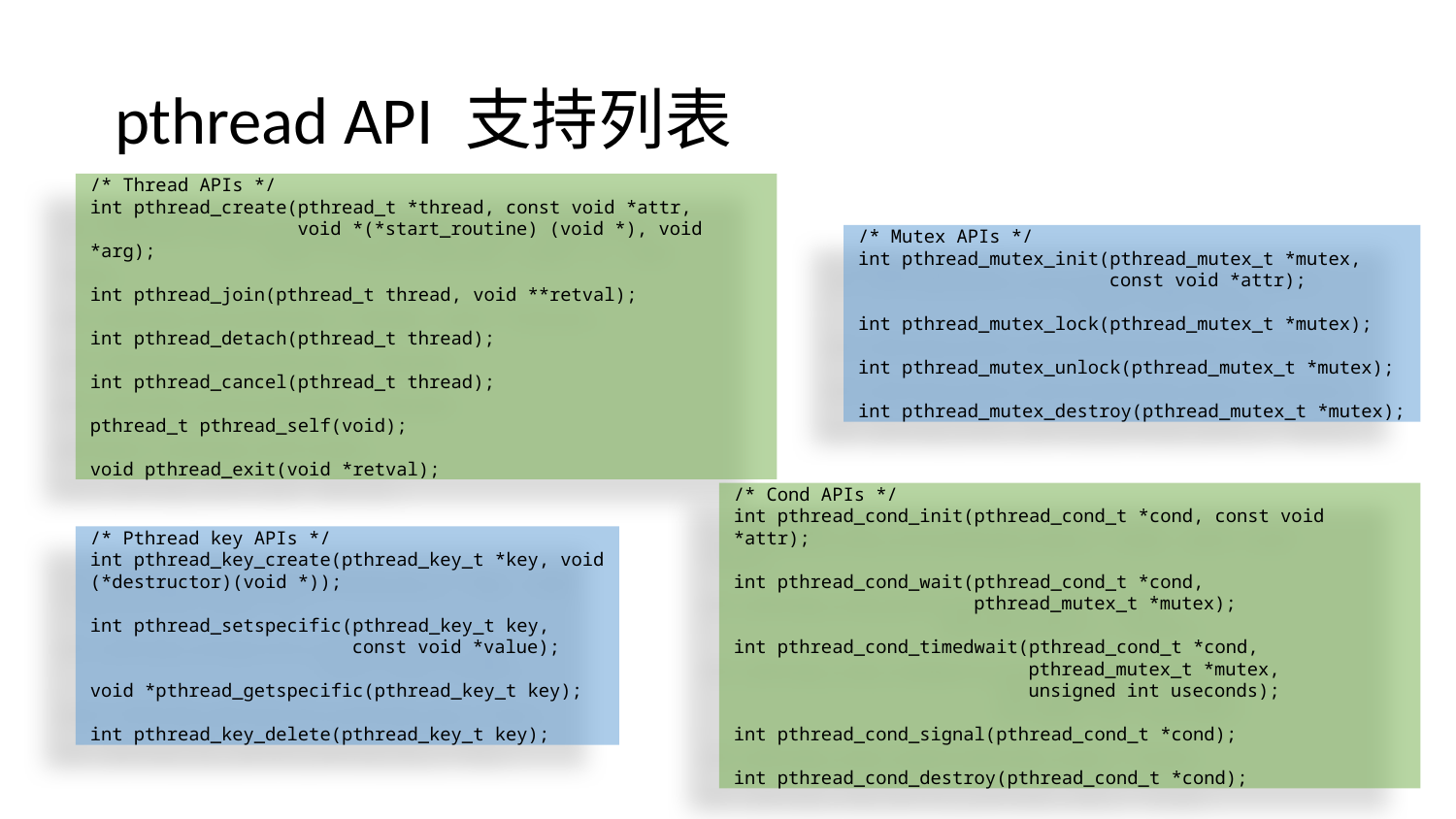

# pthread API 支持列表
/* Thread APIs */
int pthread_create(pthread_t *thread, const void *attr,
                   void *(*start_routine) (void *), void *arg);

int pthread_join(pthread_t thread, void **retval);

int pthread_detach(pthread_t thread);

int pthread_cancel(pthread_t thread);

pthread_t pthread_self(void);

void pthread_exit(void *retval);
/* Mutex APIs */
int pthread_mutex_init(pthread_mutex_t *mutex,
                       const void *attr);

int pthread_mutex_lock(pthread_mutex_t *mutex);

int pthread_mutex_unlock(pthread_mutex_t *mutex);

int pthread_mutex_destroy(pthread_mutex_t *mutex);
/* Cond APIs */
int pthread_cond_init(pthread_cond_t *cond, const void *attr);

int pthread_cond_wait(pthread_cond_t *cond,
                      pthread_mutex_t *mutex);

int pthread_cond_timedwait(pthread_cond_t *cond,
                           pthread_mutex_t *mutex,
                           unsigned int useconds);

int pthread_cond_signal(pthread_cond_t *cond);

int pthread_cond_destroy(pthread_cond_t *cond);
/* Pthread key APIs */
int pthread_key_create(pthread_key_t *key, void (*destructor)(void *));

int pthread_setspecific(pthread_key_t key,
                        const void *value);

void *pthread_getspecific(pthread_key_t key);

int pthread_key_delete(pthread_key_t key);